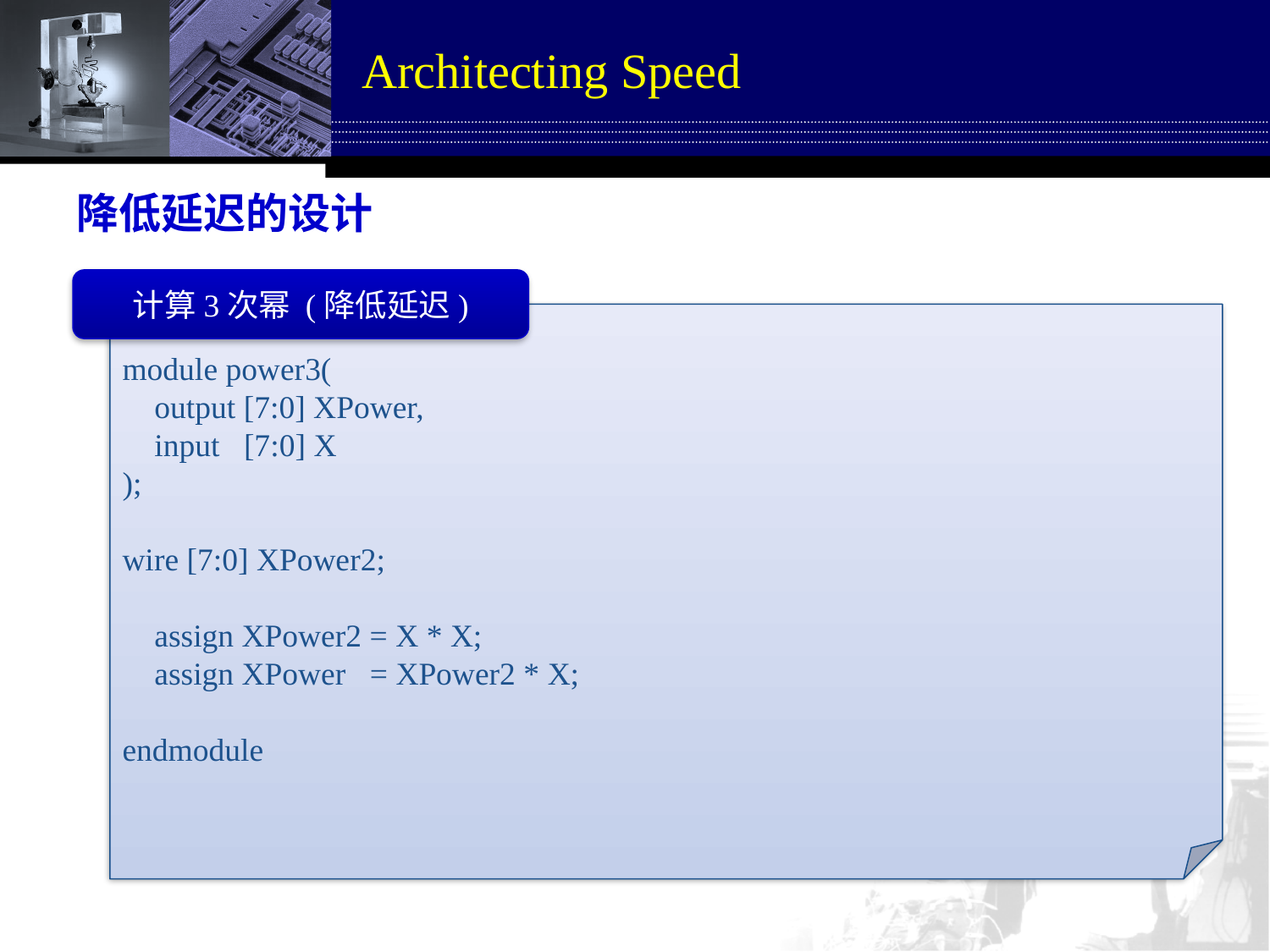

# Architecting Speed
降低延迟的设计
计算3次幂 (降低延迟)

module power3(
    output [7:0] XPower,
    input   [7:0] X
);

wire [7:0] XPower2;

    assign XPower2 = X * X;
    assign XPower   = XPower2 * X;

endmodule